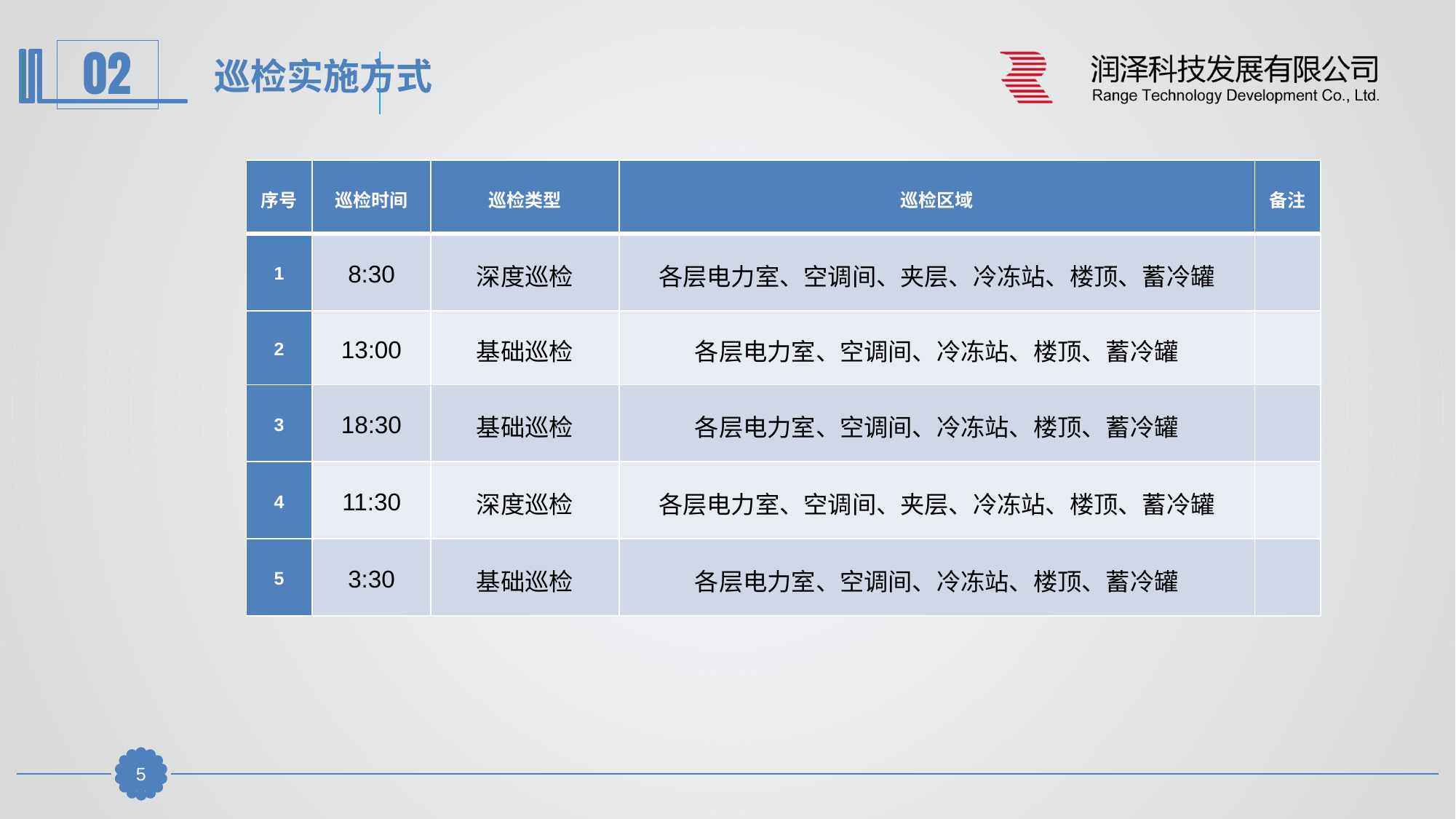

巡检实施方式
| 序号 | 巡检时间 | 巡检类型 | 巡检区域 | 备注 |
| --- | --- | --- | --- | --- |
| 1 | 8:30 | 深度巡检 | 各层电力室、空调间、夹层、冷冻站、楼顶、蓄冷罐 |  |
| 2 | 13:00 | 基础巡检 | 各层电力室、空调间、冷冻站、楼顶、蓄冷罐 |  |
| 3 | 18:30 | 基础巡检 | 各层电力室、空调间、冷冻站、楼顶、蓄冷罐 |  |
| 4 | 11:30 | 深度巡检 | 各层电力室、空调间、夹层、冷冻站、楼顶、蓄冷罐 |  |
| 5 | 3:30 | 基础巡检 | 各层电力室、空调间、冷冻站、楼顶、蓄冷罐 |  |
5